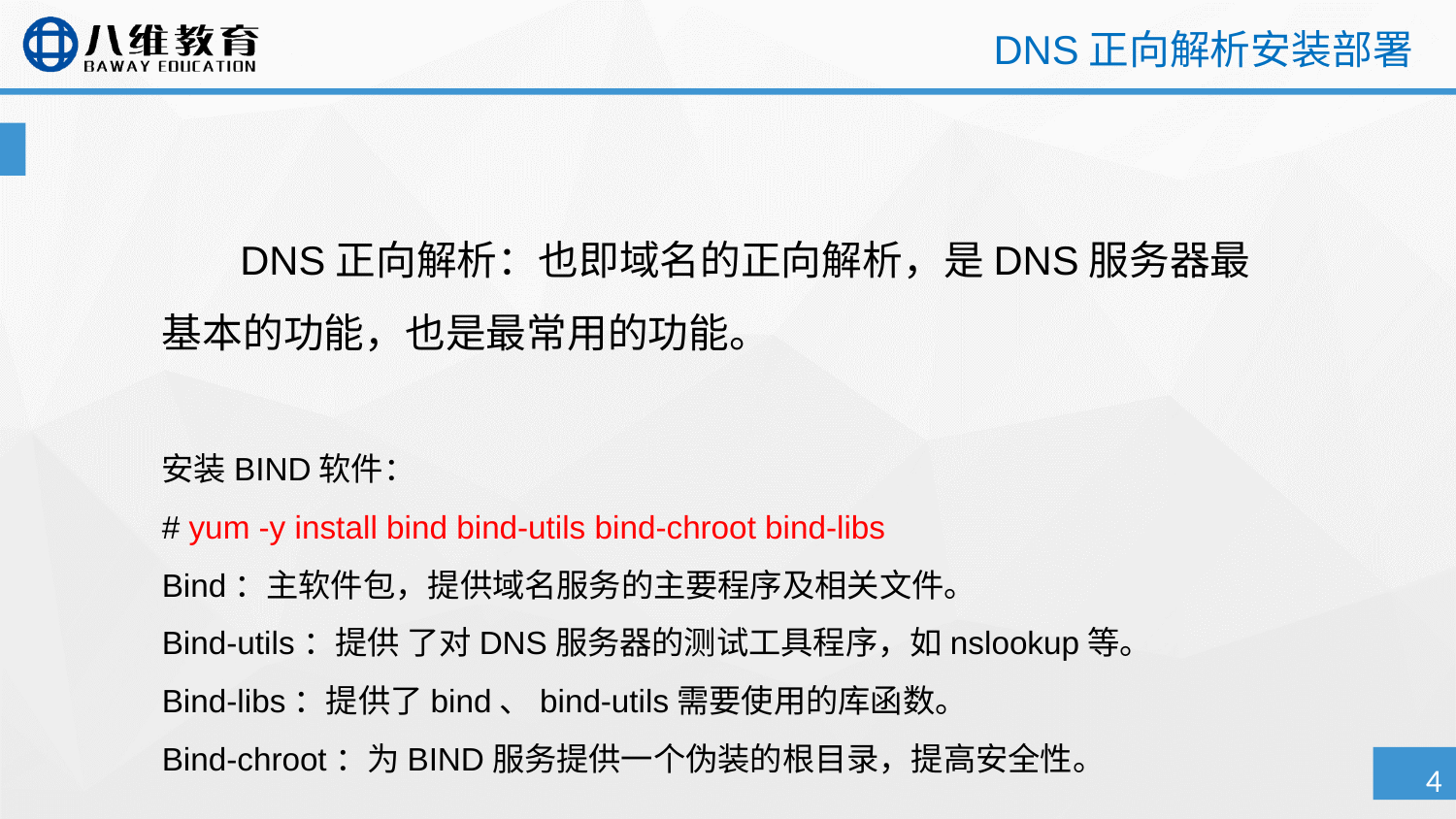

# DNS正向解析安装部署
       DNS正向解析：也即域名的正向解析，是DNS服务器最基本的功能，也是最常用的功能。

安装BIND软件：
# yum -y install bind bind-utils bind-chroot bind-libs
Bind：主软件包，提供域名服务的主要程序及相关文件。
Bind-utils：提供 了对DNS服务器的测试工具程序，如nslookup等。
Bind-libs：提供了bind、bind-utils需要使用的库函数。
Bind-chroot：为BIND服务提供一个伪装的根目录，提高安全性。